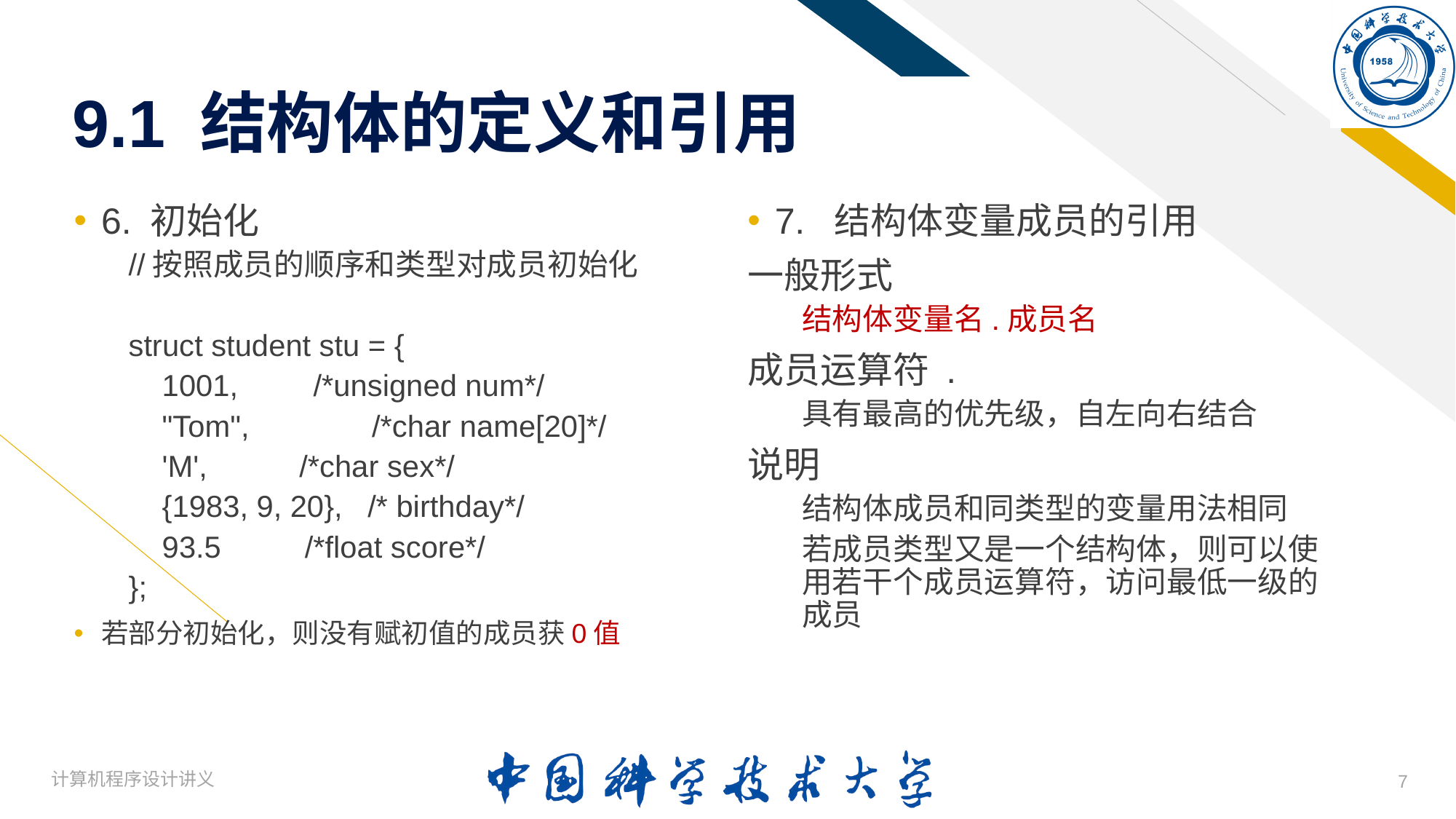

# 9.1 结构体的定义和引用
6. 初始化
//按照成员的顺序和类型对成员初始化

struct student stu = {
    1001,         /*unsigned num*/
    "Tom",	   /*char name[20]*/
    'M',           /*char sex*/
    {1983, 9, 20},   /* birthday*/
    93.5          /*float score*/
};
若部分初始化，则没有赋初值的成员获0值
7.  结构体变量成员的引用
一般形式
结构体变量名.成员名
成员运算符 .
具有最高的优先级，自左向右结合
说明
结构体成员和同类型的变量用法相同
若成员类型又是一个结构体，则可以使用若干个成员运算符，访问最低一级的成员

计算机程序设计讲义
7